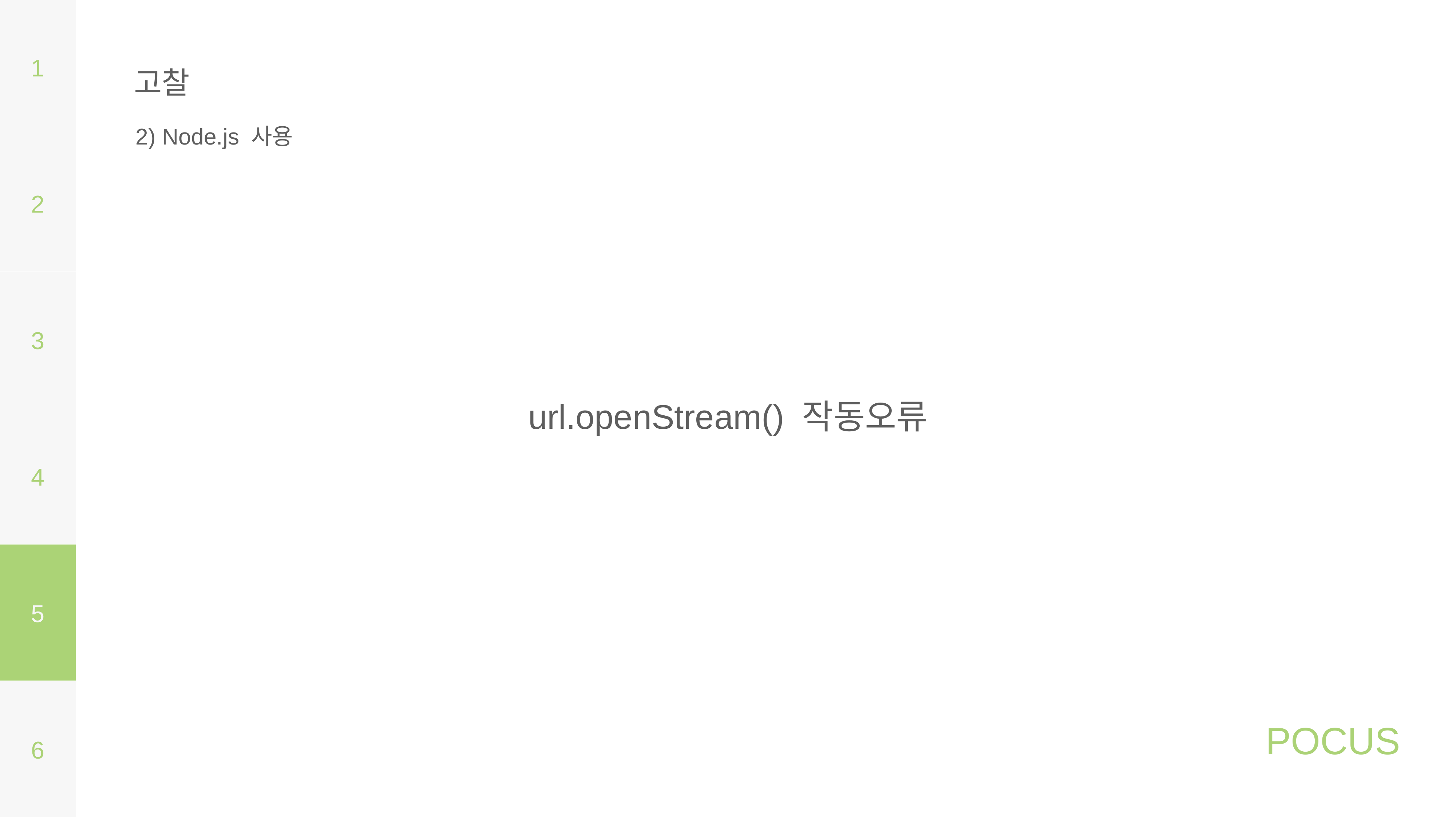

1
고찰
2) Node.js 사용
2
3
url.openStream() 작동오류
4
5
6
POCUS